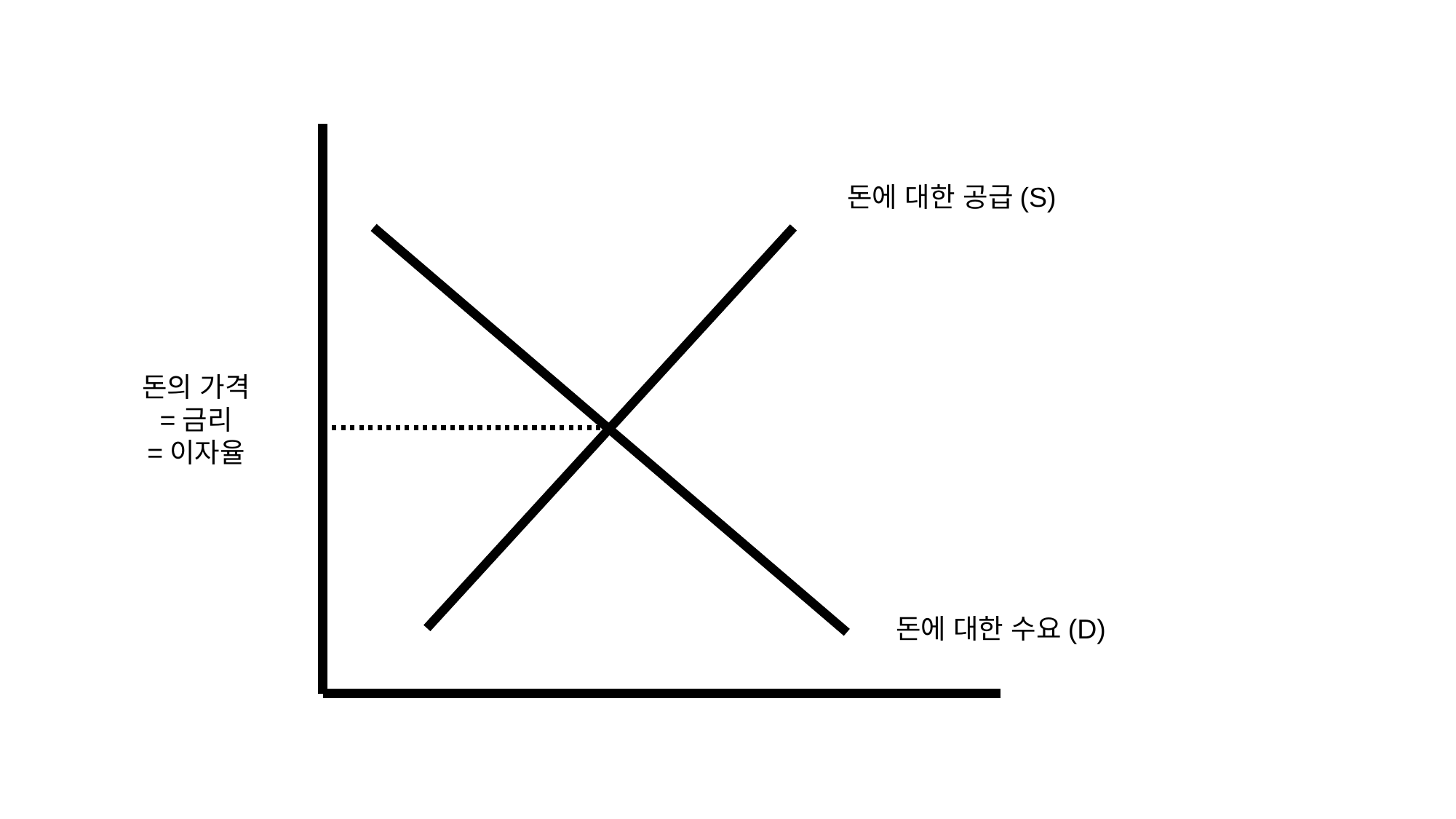

돈에 대한 공급(S)
돈의 가격
=금리
=이자율
돈에 대한 수요(D)